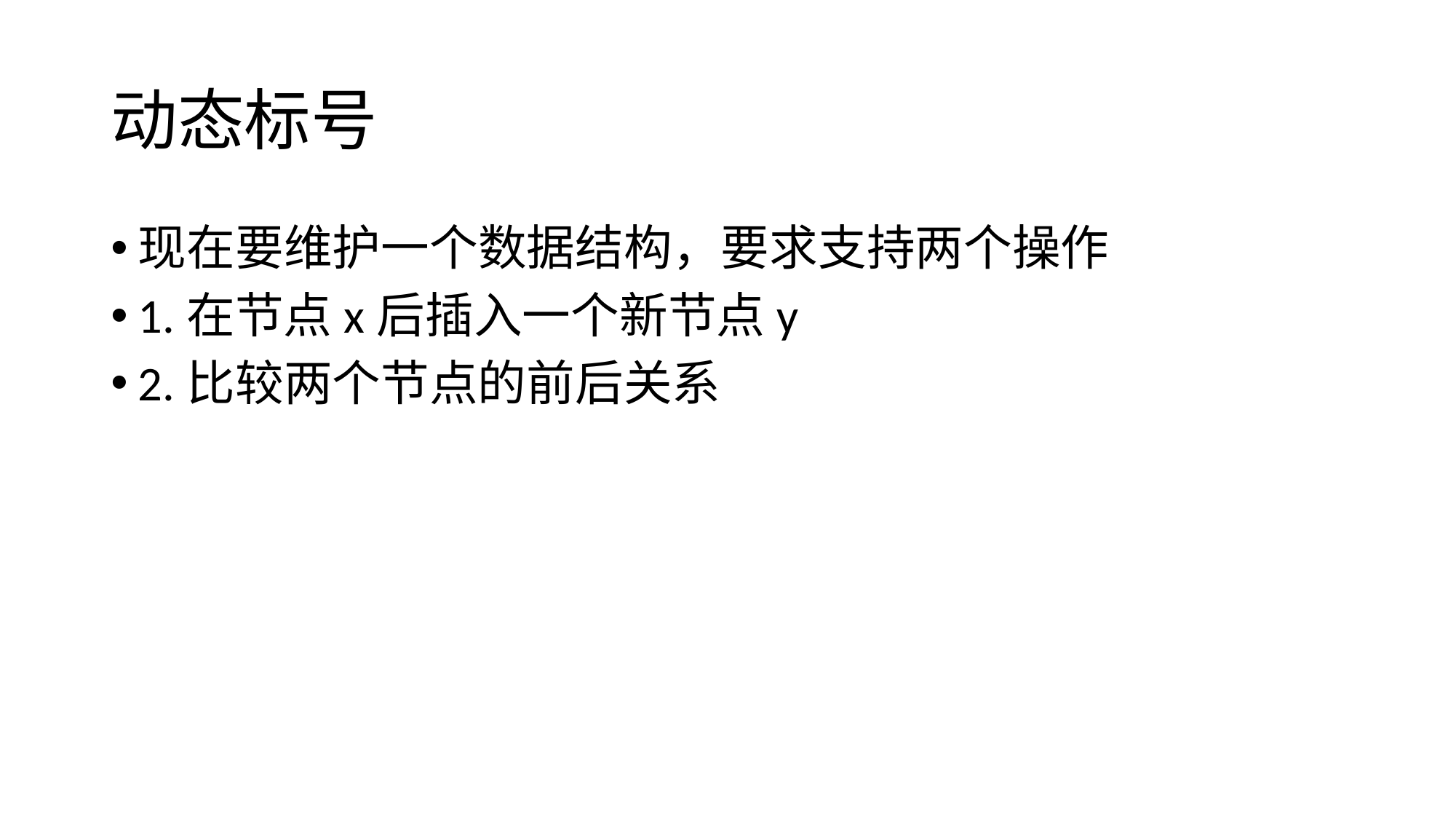

# 动态标号
现在要维护一个数据结构，要求支持两个操作
1.在节点x后插入一个新节点y
2.比较两个节点的前后关系